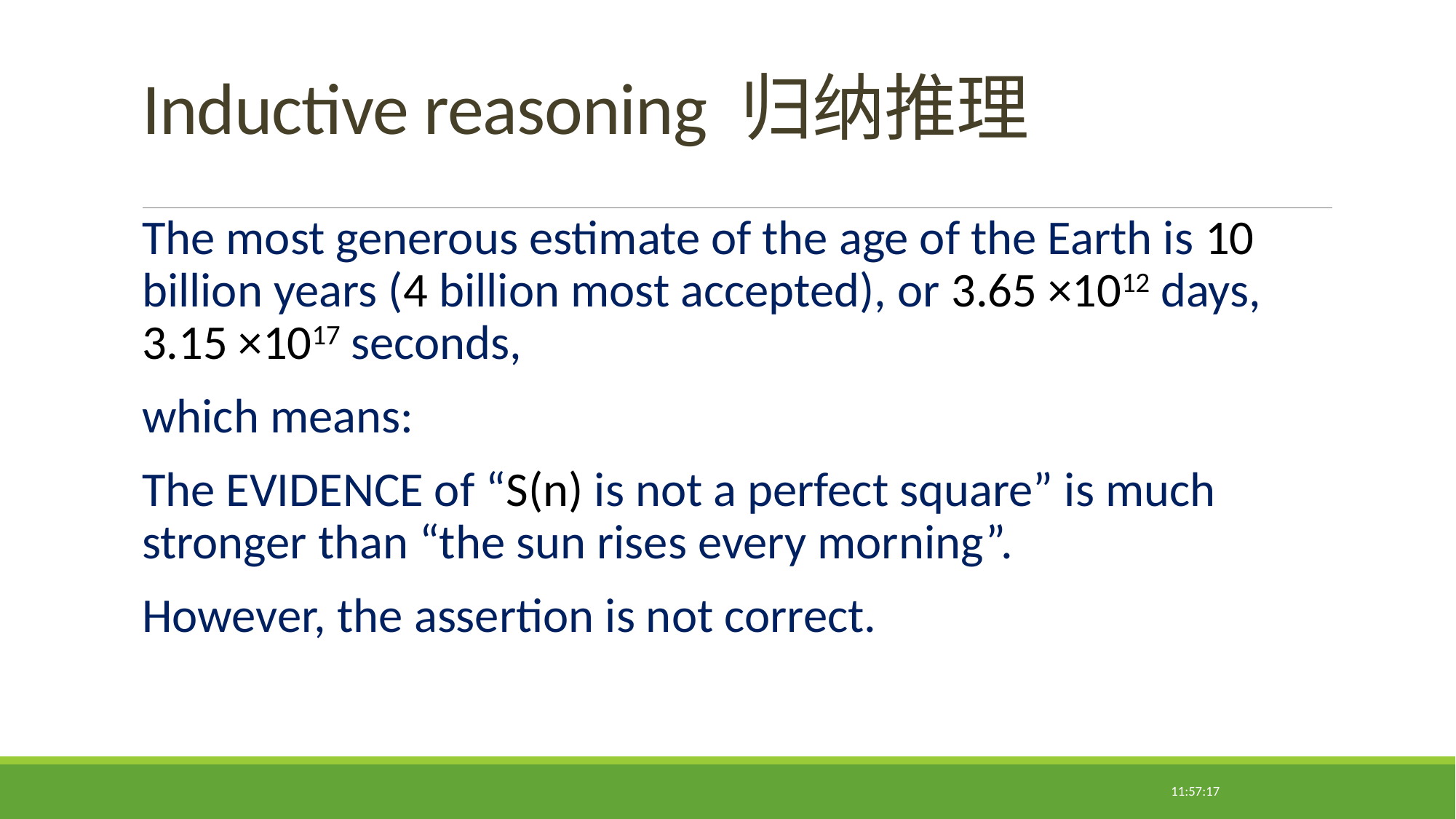

# Inductive reasoning 归纳推理
The most generous estimate of the age of the Earth is 10 billion years (4 billion most accepted), or 3.65 ×1012 days, 3.15 ×1017 seconds,
which means:
The EVIDENCE of “S(n) is not a perfect square” is much stronger than “the sun rises every morning”.
However, the assertion is not correct.
11:57:17